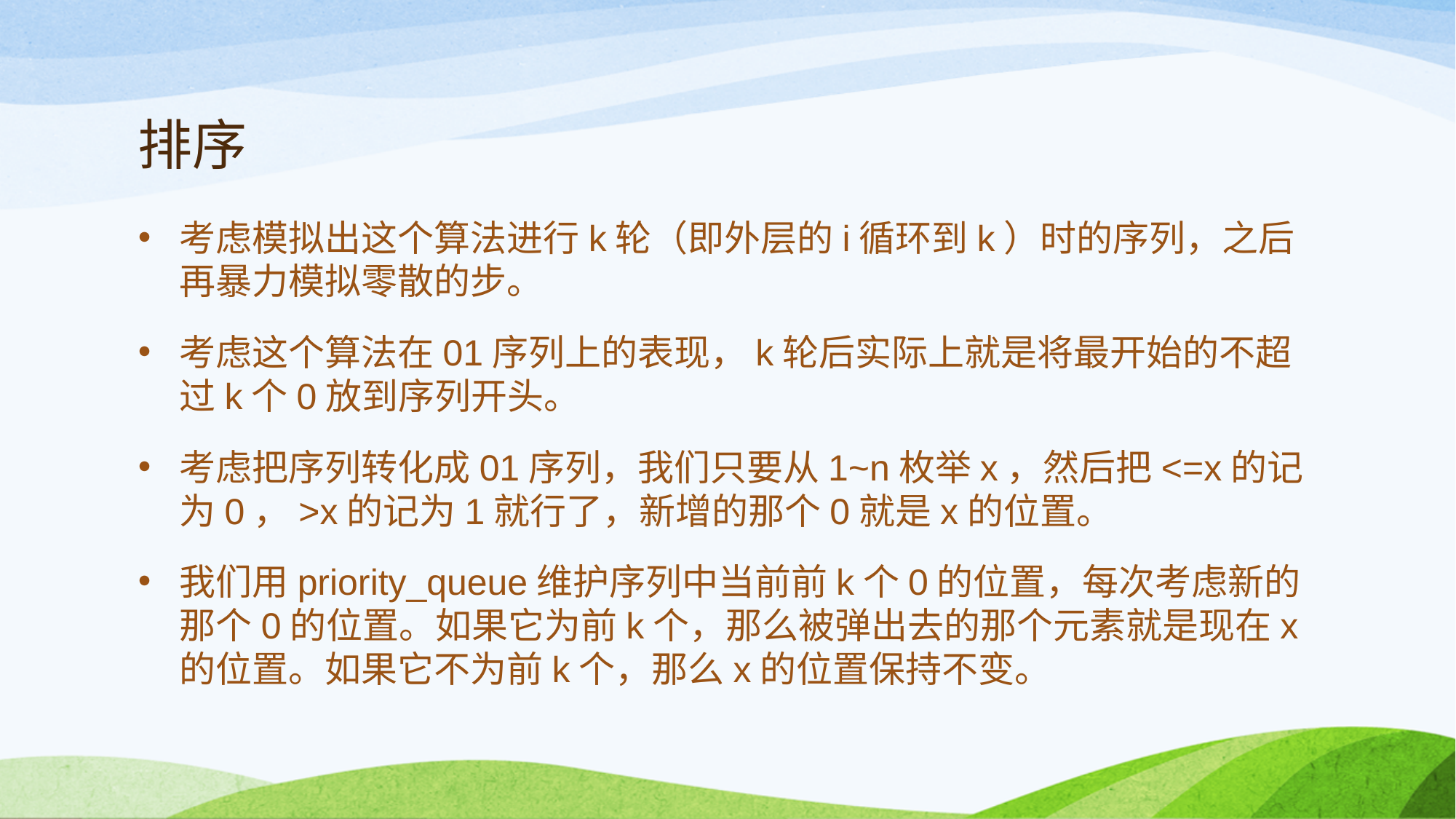

# 排序
考虑模拟出这个算法进行k轮（即外层的i循环到k）时的序列，之后再暴力模拟零散的步。
考虑这个算法在01序列上的表现，k轮后实际上就是将最开始的不超过k个0放到序列开头。
考虑把序列转化成01序列，我们只要从1~n枚举x，然后把<=x的记为0，>x的记为1就行了，新增的那个0就是x的位置。
我们用priority_queue维护序列中当前前k个0的位置，每次考虑新的那个0的位置。如果它为前k个，那么被弹出去的那个元素就是现在x的位置。如果它不为前k个，那么x的位置保持不变。